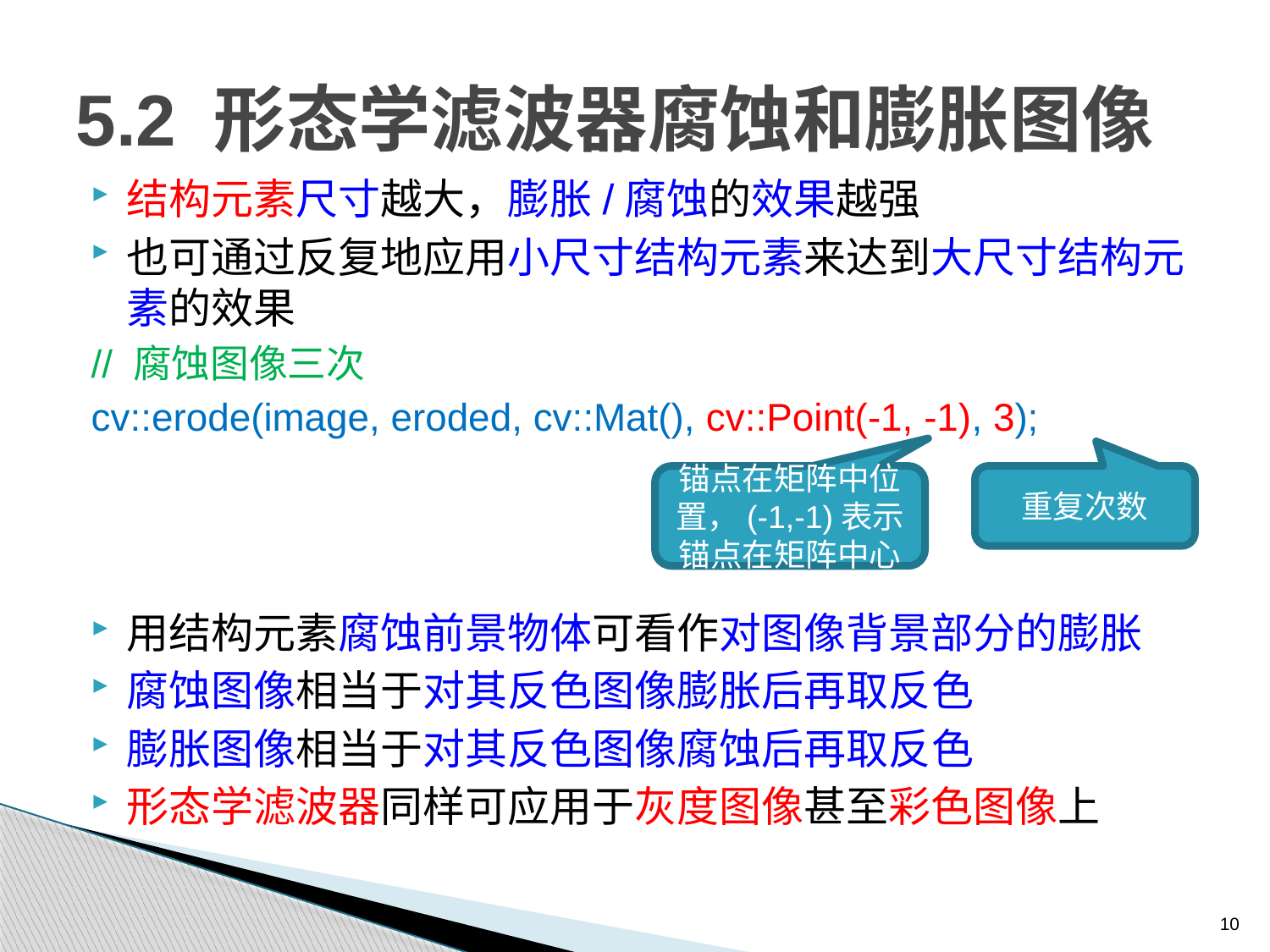

# 5.2 形态学滤波器腐蚀和膨胀图像
结构元素尺寸越大，膨胀/腐蚀的效果越强
也可通过反复地应用小尺寸结构元素来达到大尺寸结构元素的效果
// 腐蚀图像三次
cv::erode(image, eroded, cv::Mat(), cv::Point(-1, -1), 3);

用结构元素腐蚀前景物体可看作对图像背景部分的膨胀
腐蚀图像相当于对其反色图像膨胀后再取反色
膨胀图像相当于对其反色图像腐蚀后再取反色
形态学滤波器同样可应用于灰度图像甚至彩色图像上
锚点在矩阵中位置，(-1,-1)表示锚点在矩阵中心
重复次数
10